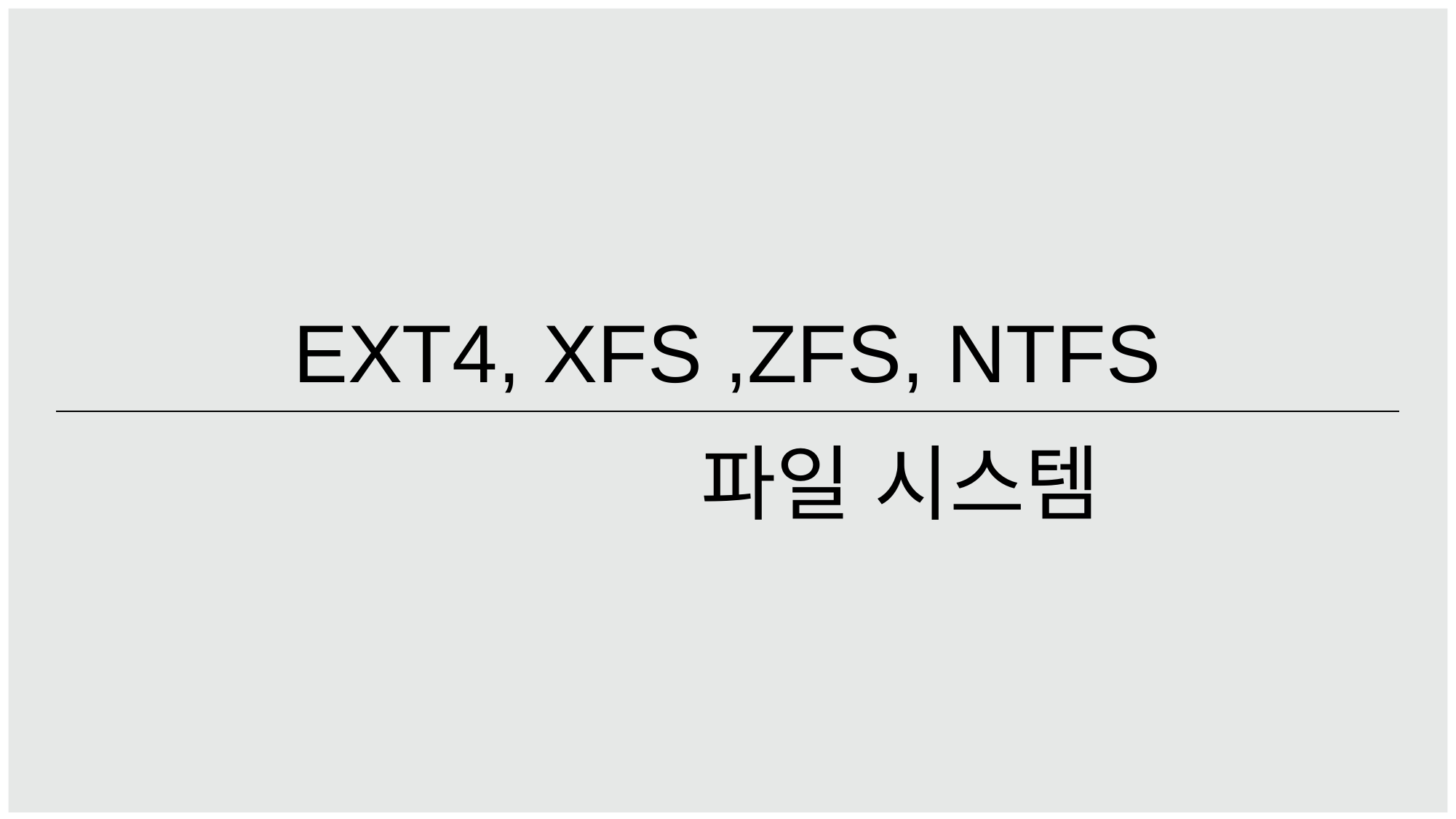

YOUR TITLE HERE
Ver. 01
EXT4, XFS ,ZFS, NTFS
파일 시스템